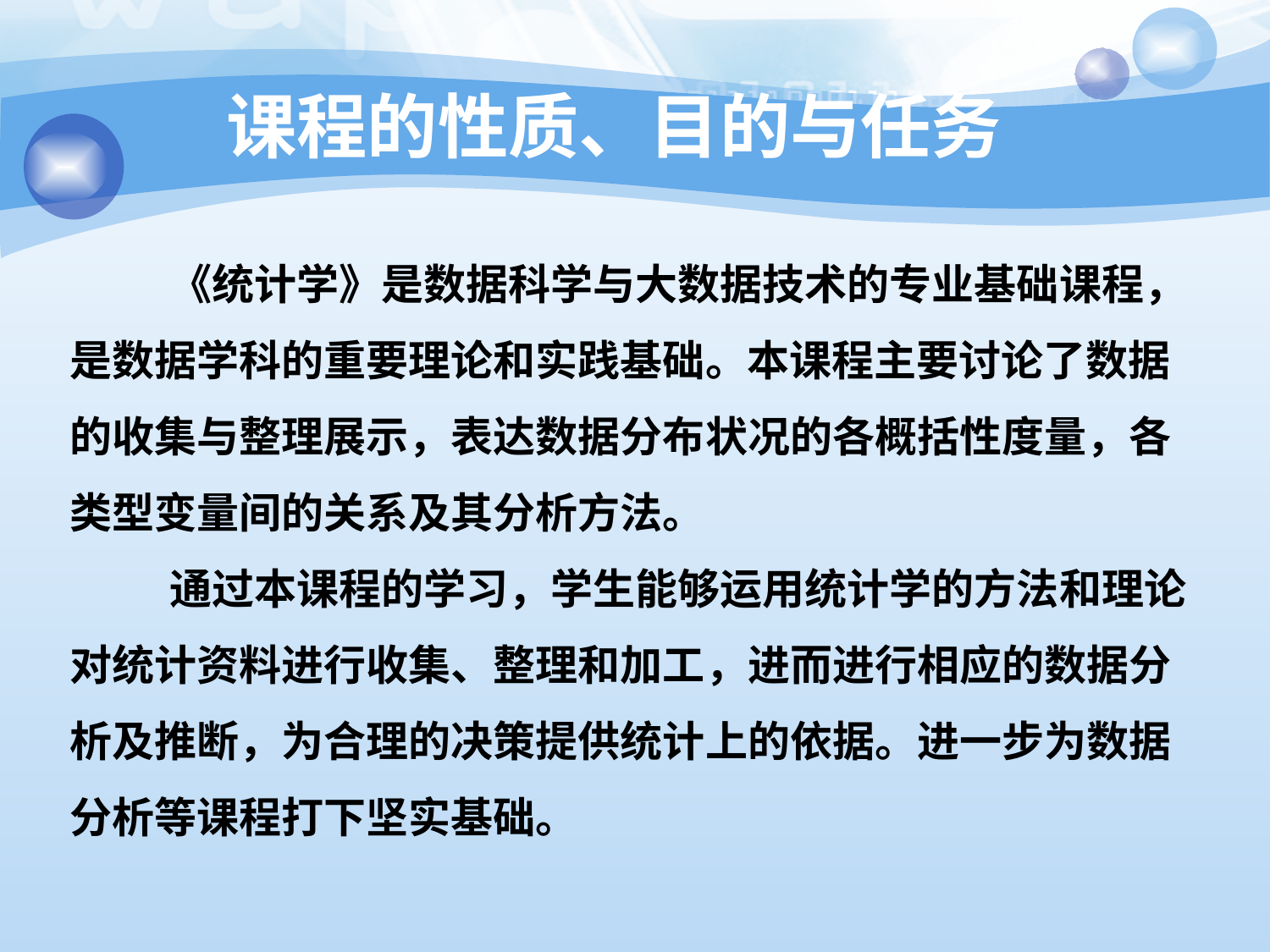

课程的性质、目的与任务
《统计学》是数据科学与大数据技术的专业基础课程，是数据学科的重要理论和实践基础。本课程主要讨论了数据的收集与整理展示，表达数据分布状况的各概括性度量，各类型变量间的关系及其分析方法。
通过本课程的学习，学生能够运用统计学的方法和理论对统计资料进行收集、整理和加工，进而进行相应的数据分析及推断，为合理的决策提供统计上的依据。进一步为数据分析等课程打下坚实基础。